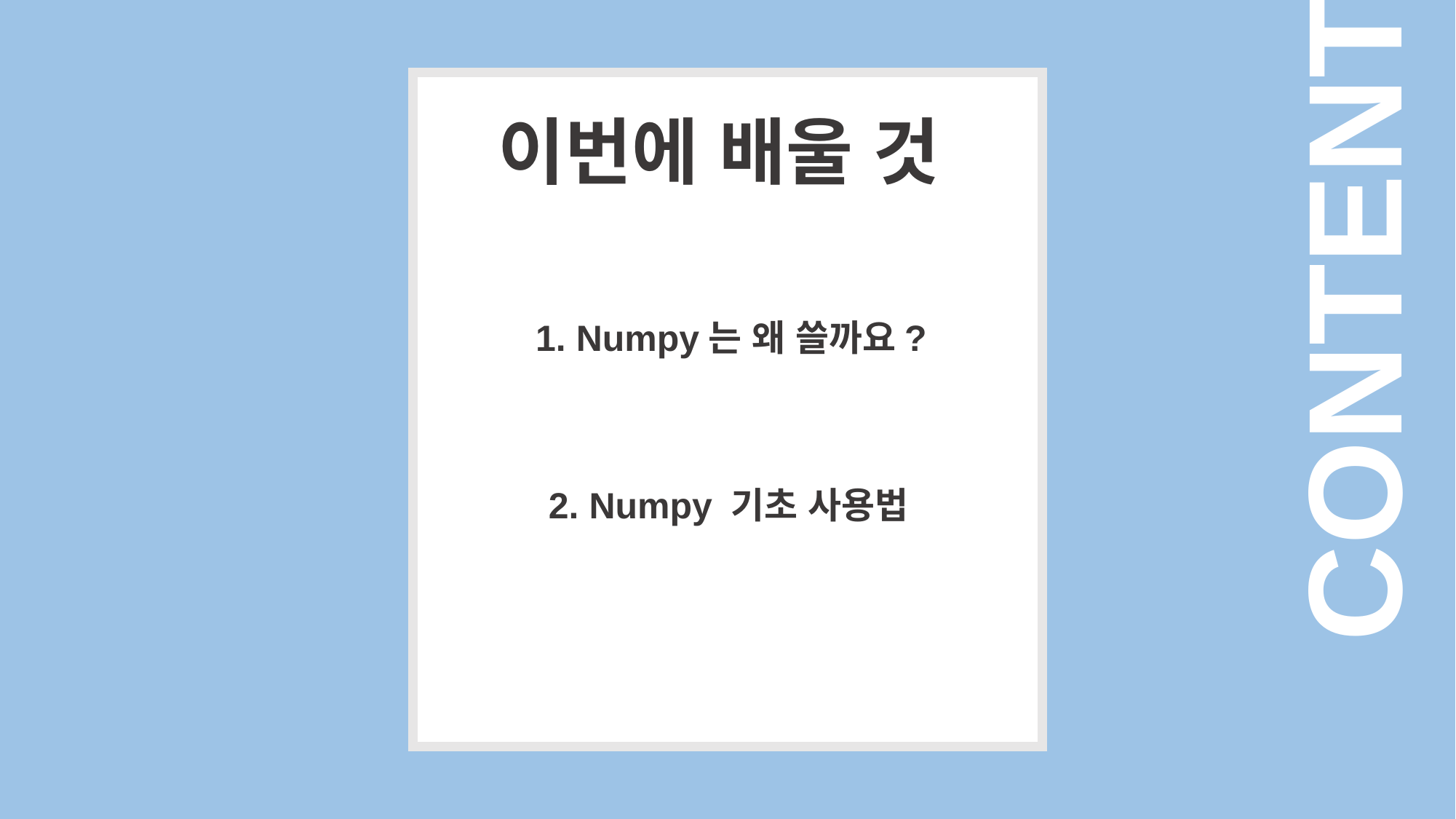

이번에 배울 것
CONTENT
1. Numpy는 왜 쓸까요?
2. Numpy 기초 사용법